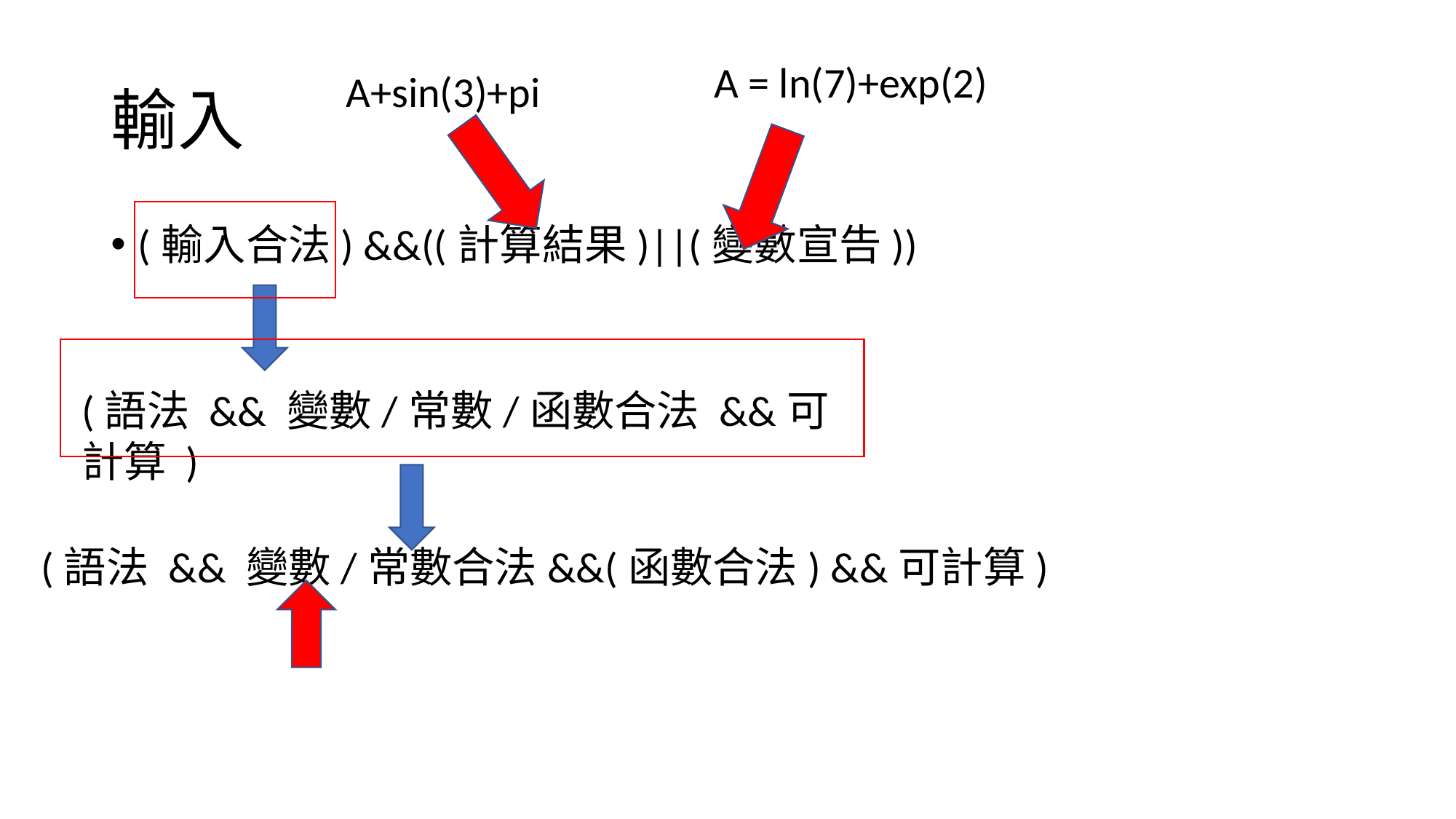

# 輸入
A = ln(7)+exp(2)
A+sin(3)+pi

(輸入合法) &&((計算結果)||(變數宣告))

(語法 && 變數/常數/函數合法 &&可計算 )

(語法 && 變數/常數合法&&(函數合法) &&可計算)